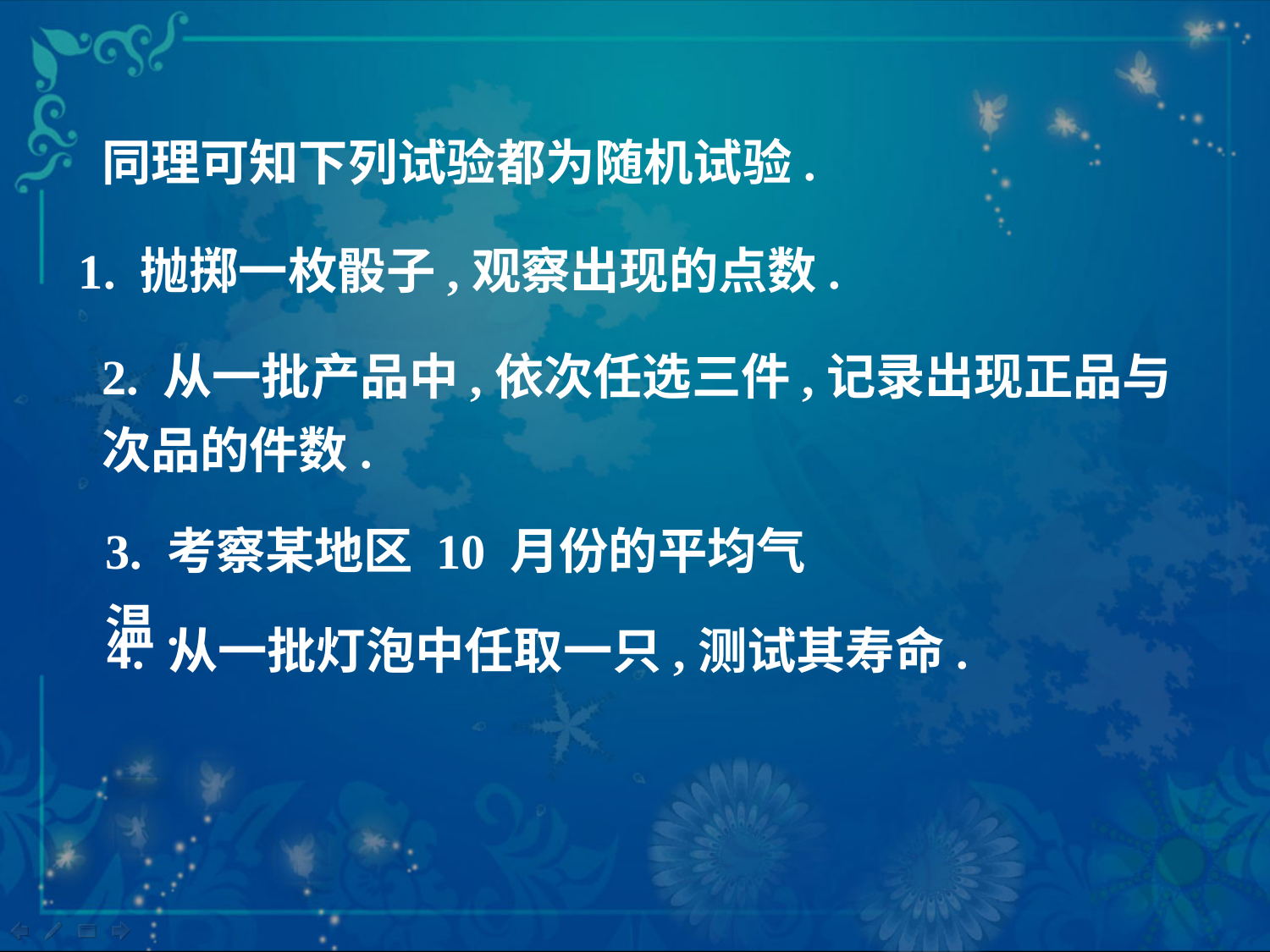

同理可知下列试验都为随机试验.
1. 抛掷一枚骰子,观察出现的点数.
2. 从一批产品中,依次任选三件,记录出现正品与次品的件数.
3. 考察某地区 10 月份的平均气温.
4. 从一批灯泡中任取一只,测试其寿命.